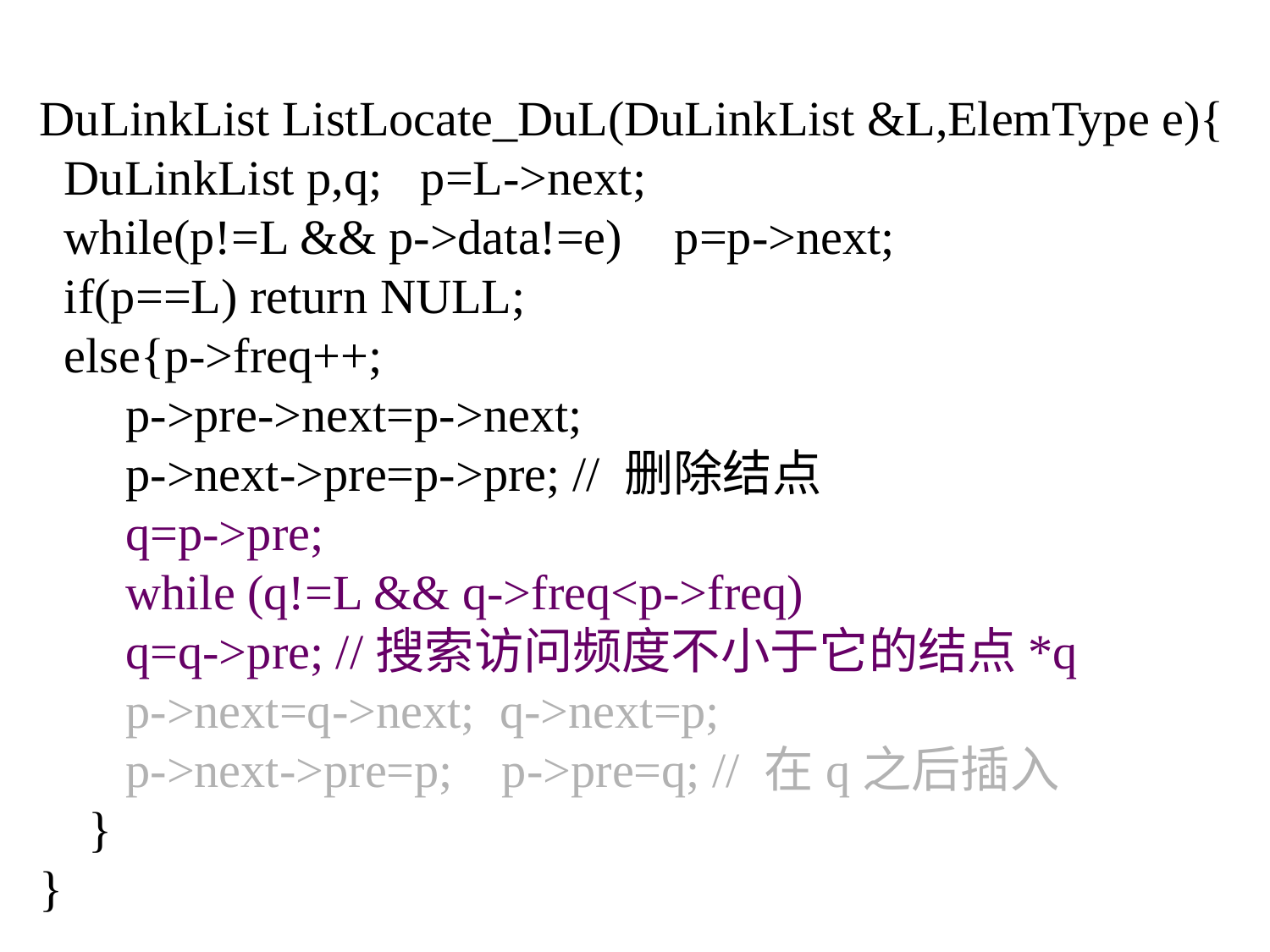

DuLinkList ListLocate_DuL(DuLinkList &L,ElemType e){
  DuLinkList p,q;	p=L->next;
  while(p!=L && p->data!=e)	p=p->next;
  if(p==L) return NULL;
  else{p->freq++;
       p->pre->next=p->next;
       p->next->pre=p->pre; // 删除结点
       q=p->pre;
       while (q!=L && q->freq<p->freq)
       q=q->pre; //搜索访问频度不小于它的结点*q
       p->next=q->next;  q->next=p;
       p->next->pre=p;    p->pre=q; // 在q之后插入
    }
}